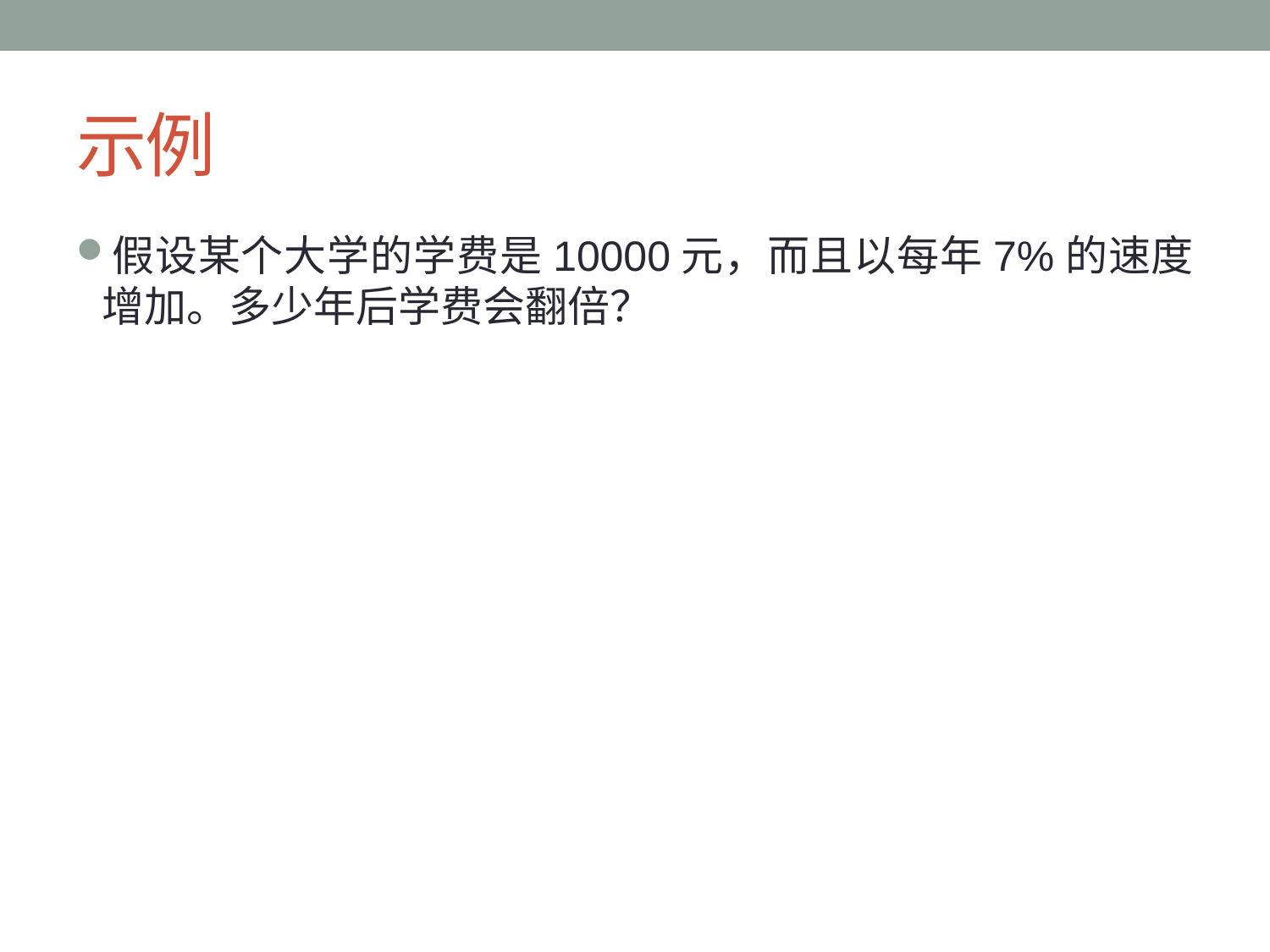

# 示例
假设某个大学的学费是10000元，而且以每年7%的速度增加。多少年后学费会翻倍？